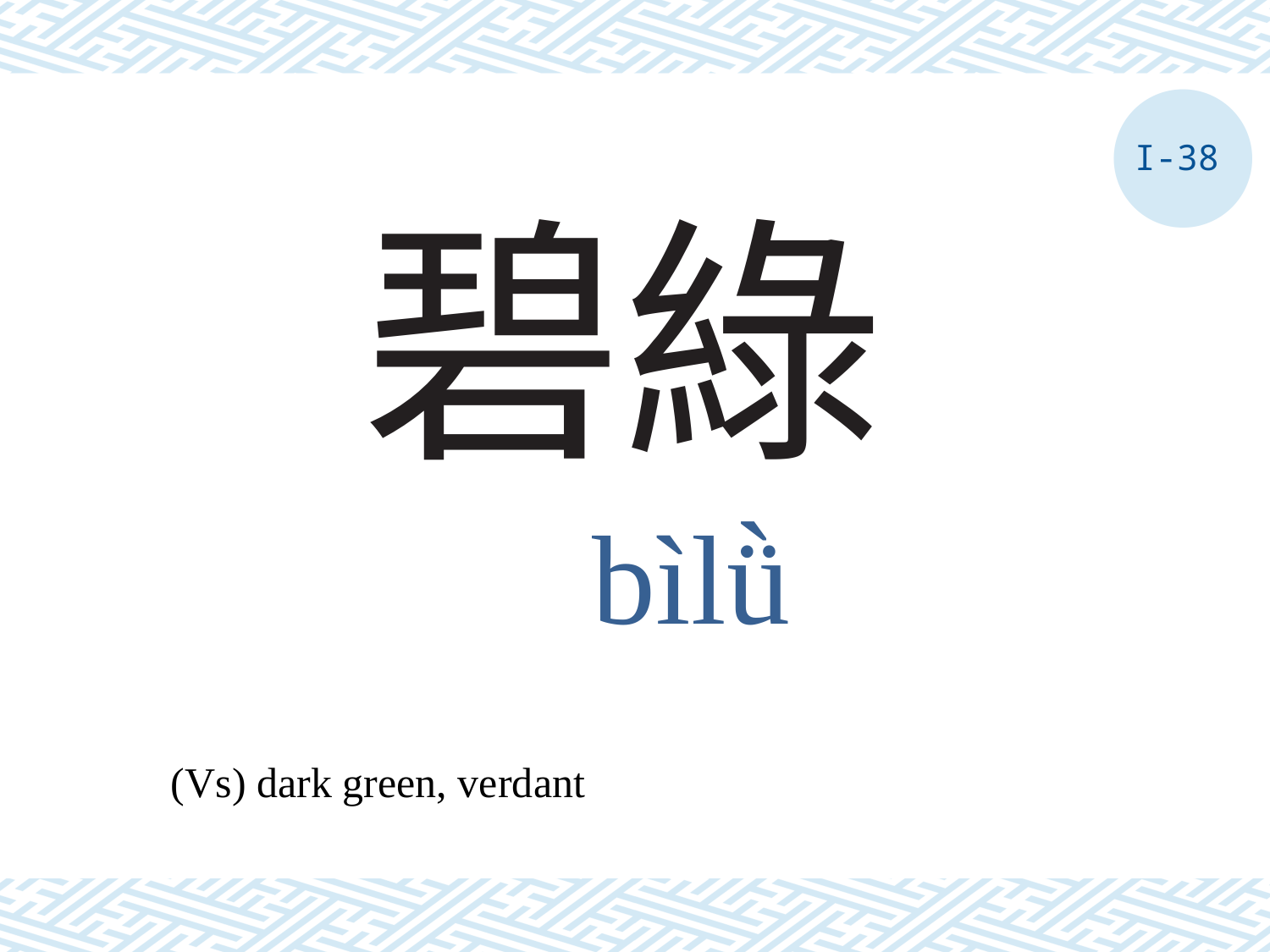

I-38
# 碧綠
bìlǜ
(Vs) dark green, verdant